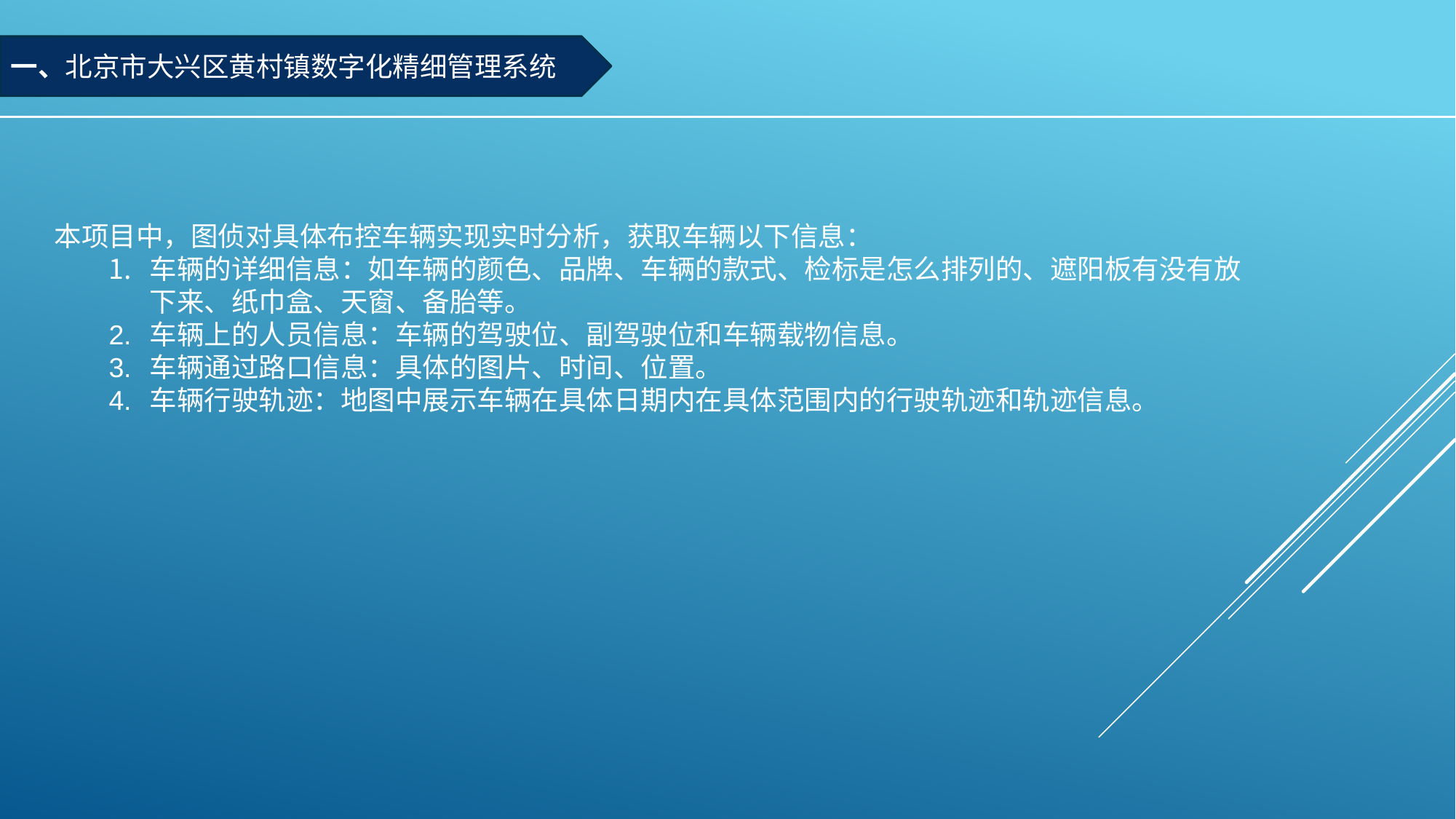

一、北京市大兴区黄村镇数字化精细管理系统
本项目中，图侦对具体布控车辆实现实时分析，获取车辆以下信息：
车辆的详细信息：如车辆的颜色、品牌、车辆的款式、检标是怎么排列的、遮阳板有没有放下来、纸巾盒、天窗、备胎等。
车辆上的人员信息：车辆的驾驶位、副驾驶位和车辆载物信息。
车辆通过路口信息：具体的图片、时间、位置。
车辆行驶轨迹：地图中展示车辆在具体日期内在具体范围内的行驶轨迹和轨迹信息。